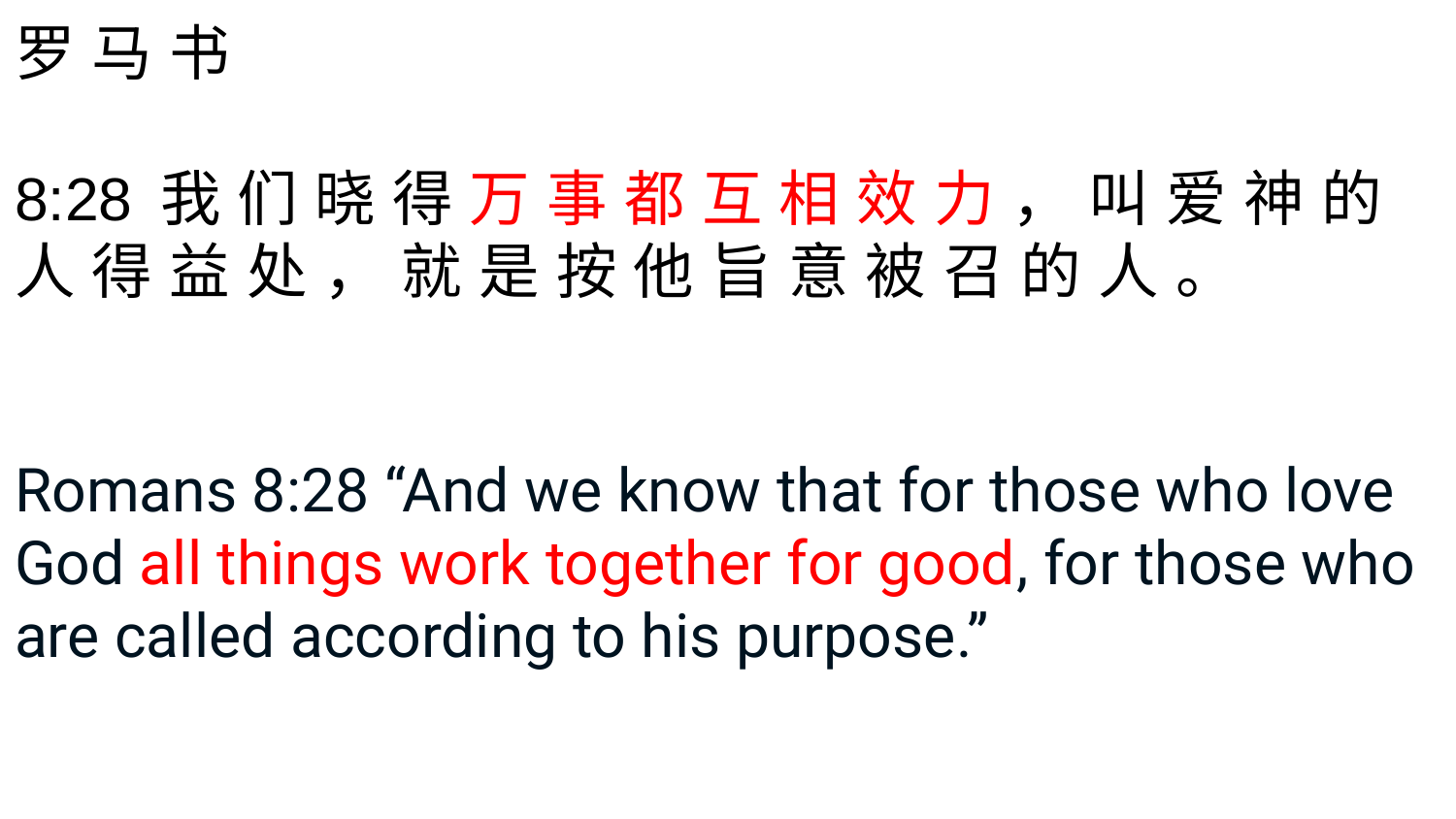

罗 马 书

8:28	我 们 晓 得 万 事 都 互 相 效 力 ， 叫 爱 神 的 人 得 益 处 ， 就 是 按 他 旨 意 被 召 的 人 。

Romans 8:28 “And we know that for those who love God all things work together for good, for those who are called according to his purpose.”